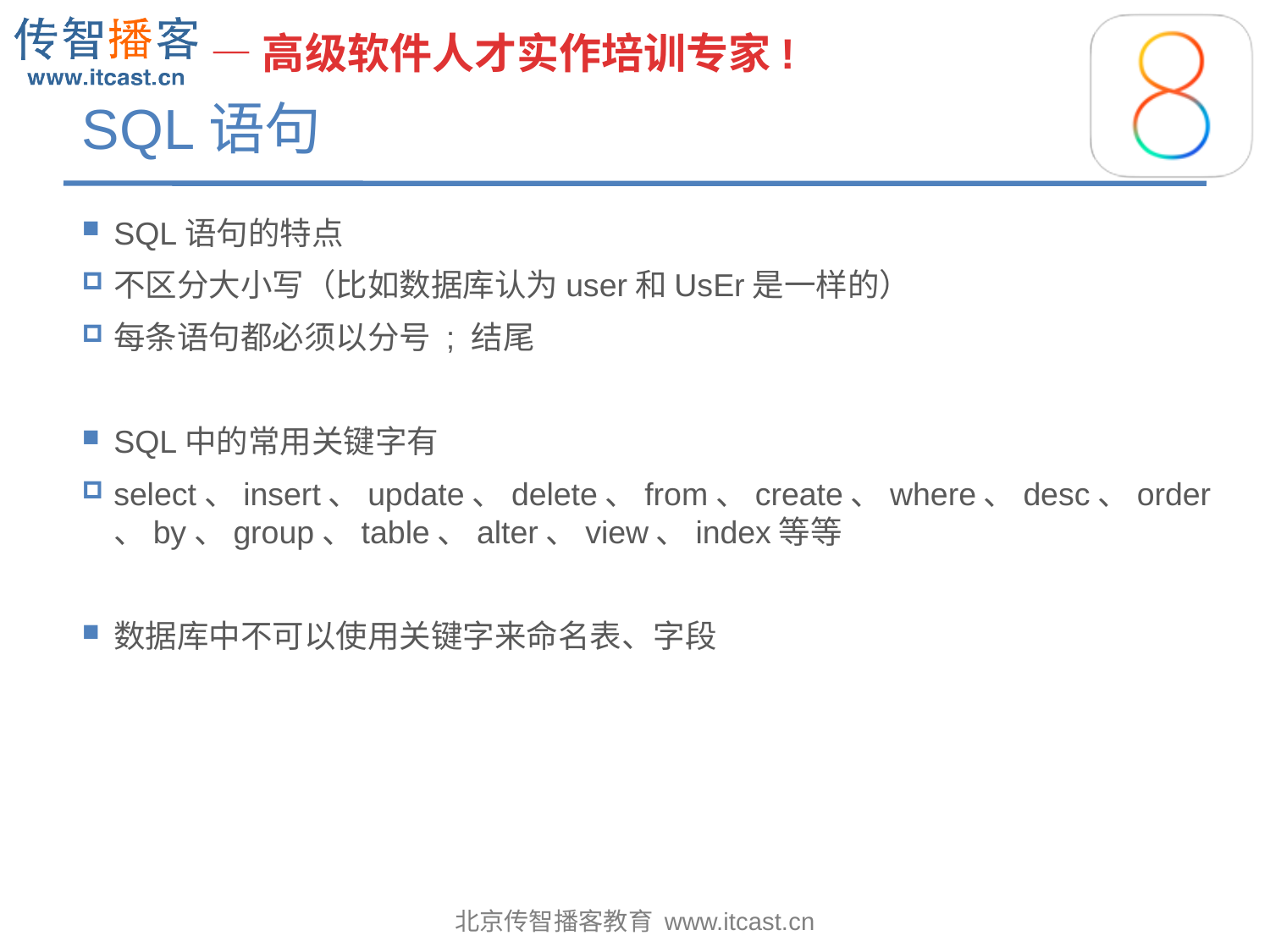

# SQL语句
SQL语句的特点
不区分大小写（比如数据库认为user和UsEr是一样的）
每条语句都必须以分号 ; 结尾

SQL中的常用关键字有
select、insert、update、delete、from、create、where、desc、order、by、group、table、alter、view、index等等

数据库中不可以使用关键字来命名表、字段